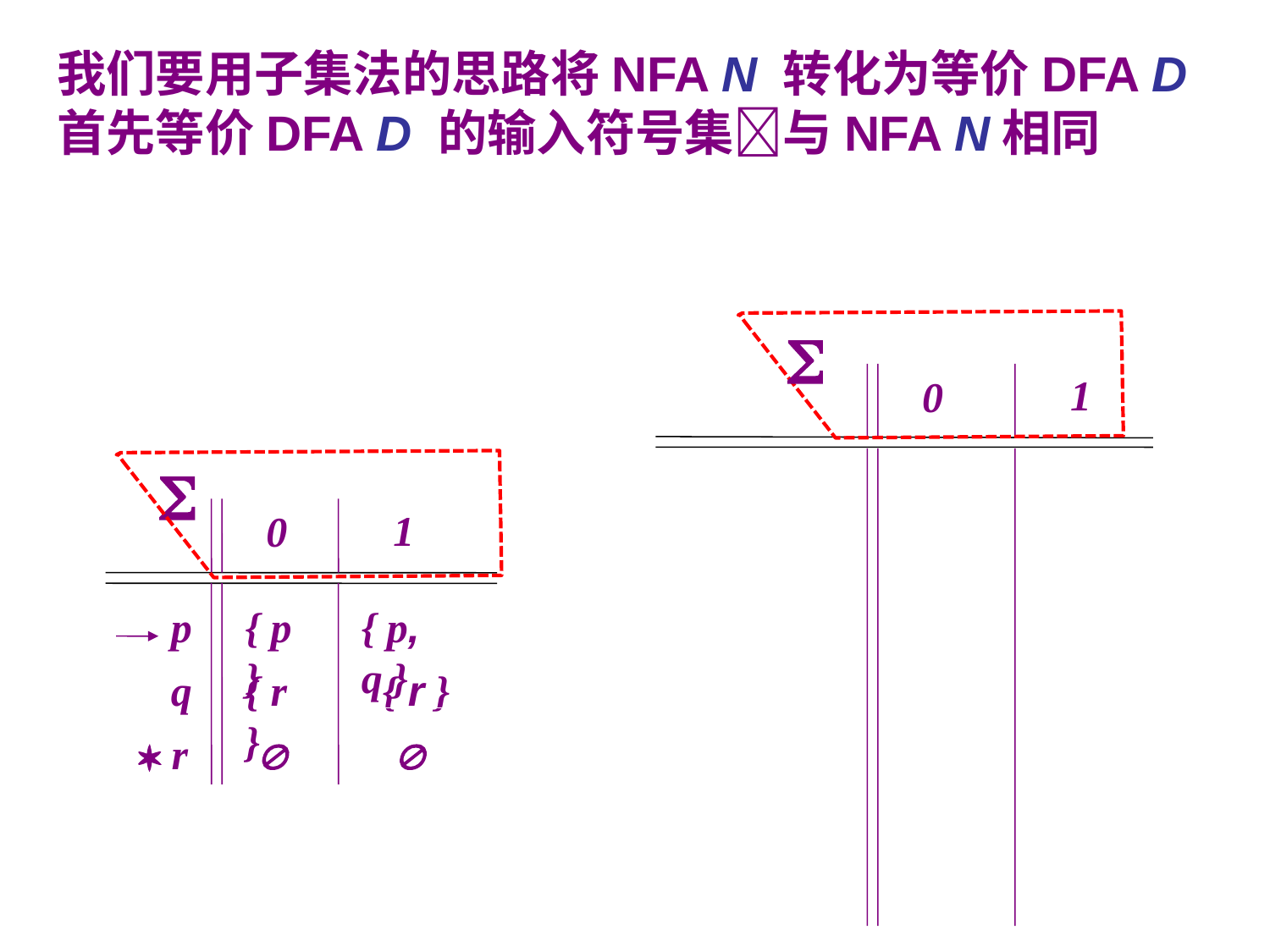

我们要用子集法的思路将NFA N 转化为等价DFA D
首先等价DFA D 的输入符号集Σ与NFA N相同

Σ
1

0

Σ

1

0

p
{ p }
{ p, q }

q
{ r }
{ r }
∗ r
∅
∅